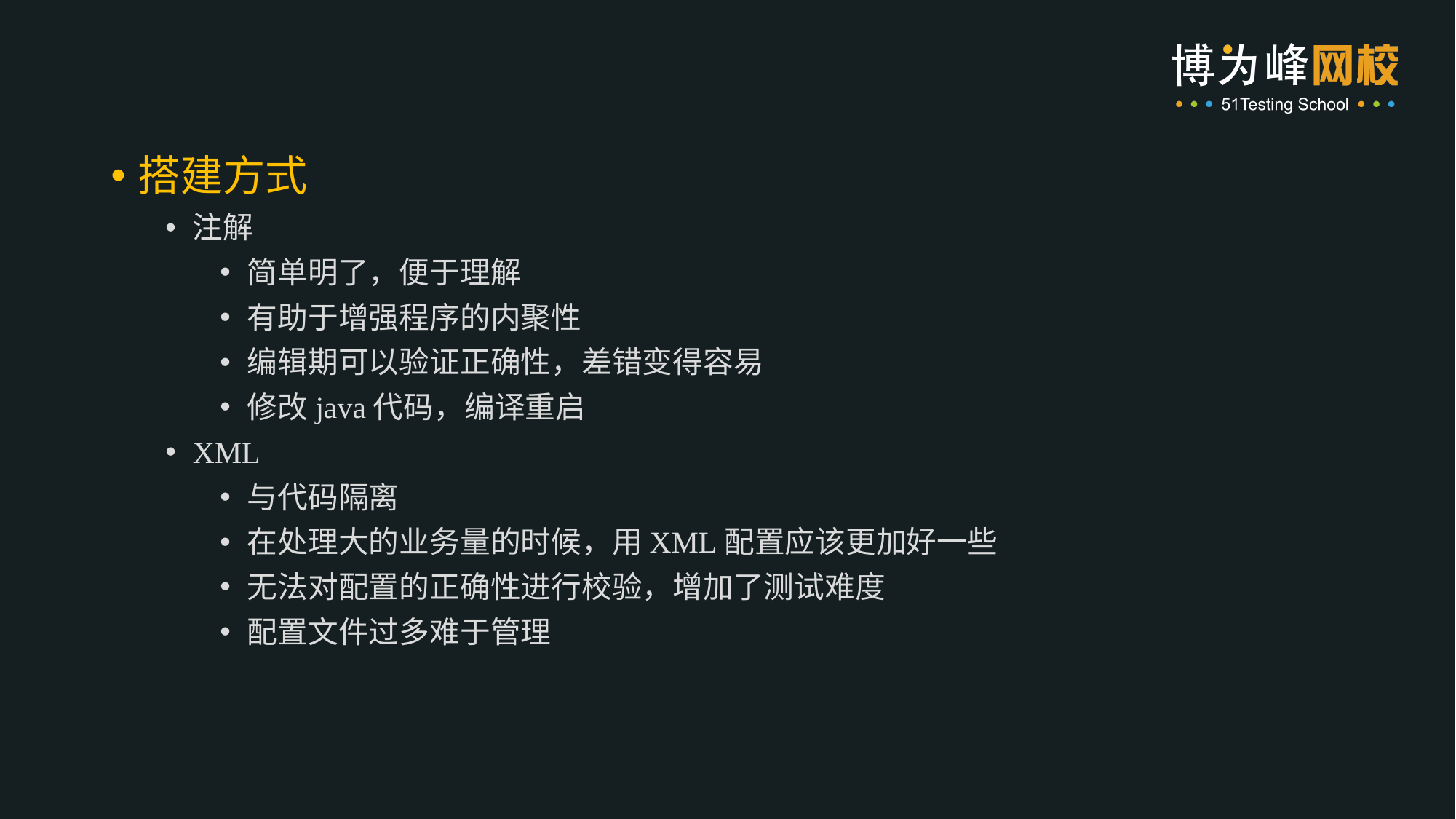

搭建方式
注解
简单明了，便于理解
有助于增强程序的内聚性
编辑期可以验证正确性，差错变得容易
修改java代码，编译重启
XML
与代码隔离
在处理大的业务量的时候，用XML配置应该更加好一些
无法对配置的正确性进行校验，增加了测试难度
配置文件过多难于管理